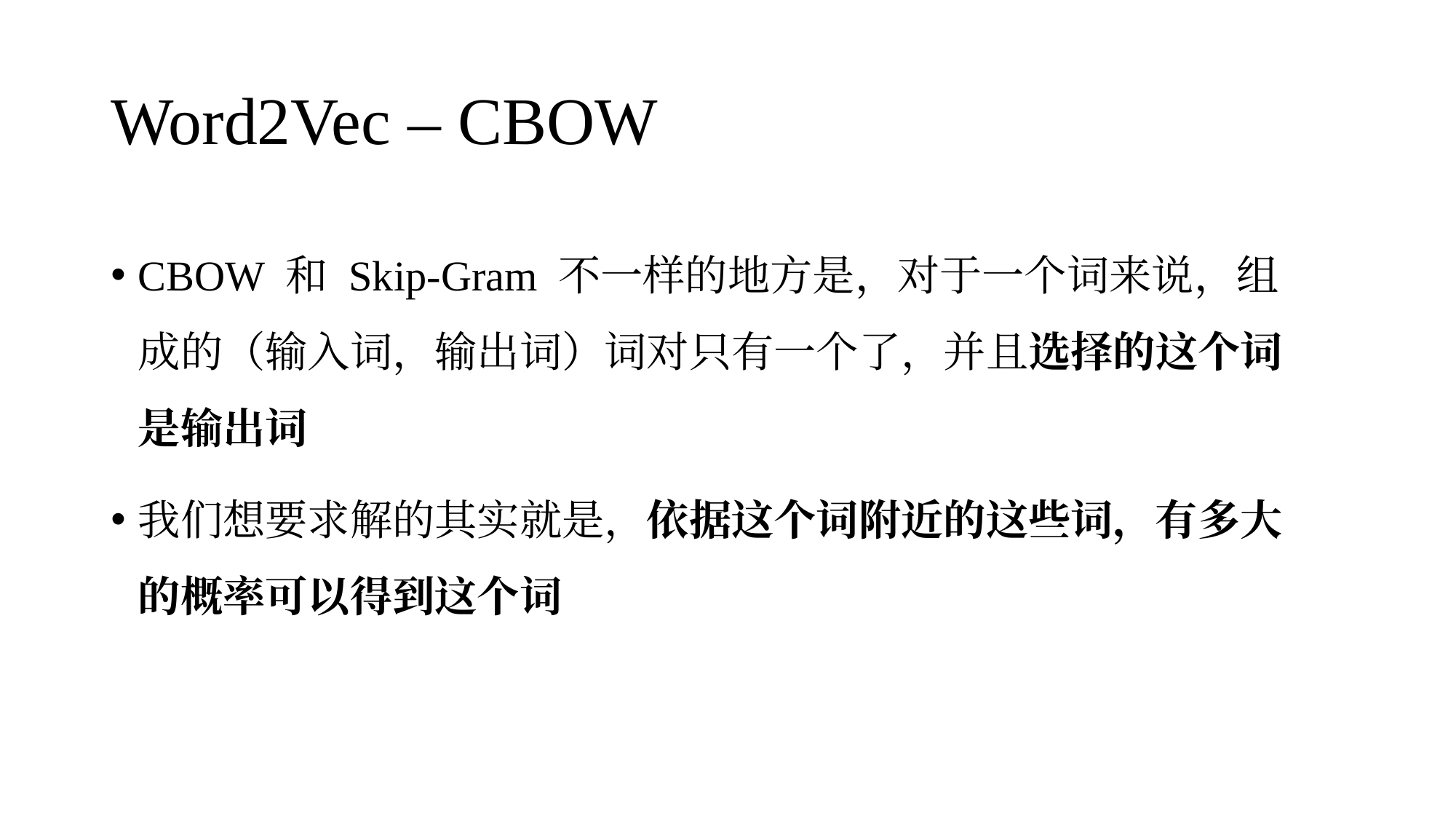

# Word2Vec – CBOW
CBOW 和 Skip-Gram 不一样的地方是，对于一个词来说，组成的（输入词，输出词）词对只有一个了，并且选择的这个词是输出词
我们想要求解的其实就是，依据这个词附近的这些词，有多大的概率可以得到这个词